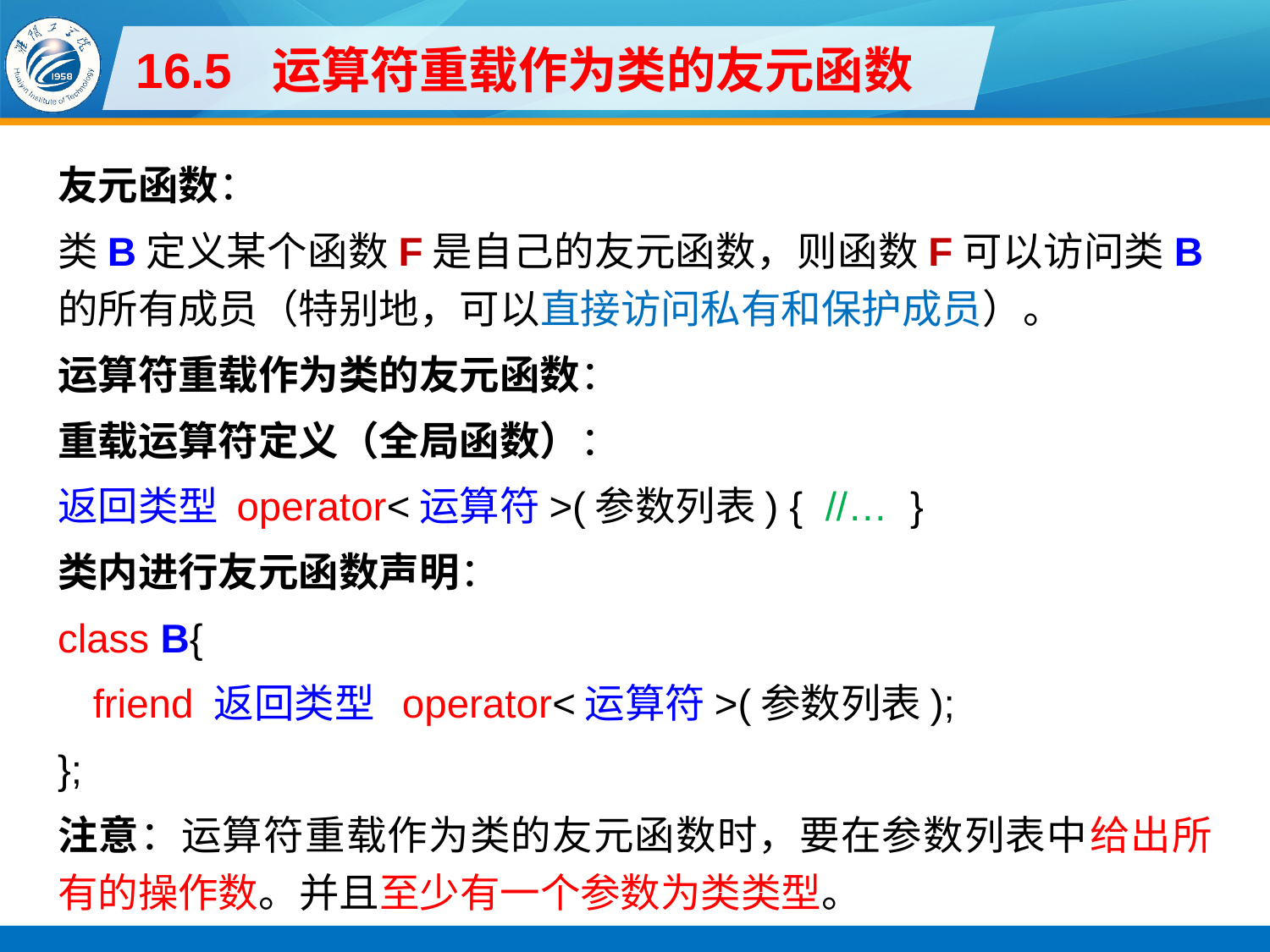

# 16.5  运算符重载作为类的友元函数
友元函数：
类B定义某个函数F是自己的友元函数，则函数F可以访问类B的所有成员（特别地，可以直接访问私有和保护成员）。
运算符重载作为类的友元函数：
重载运算符定义（全局函数）：
返回类型 operator<运算符>(参数列表) {  //…  }
类内进行友元函数声明：
class B{
friend 返回类型  operator<运算符>(参数列表);
};
注意：运算符重载作为类的友元函数时，要在参数列表中给出所有的操作数。并且至少有一个参数为类类型。